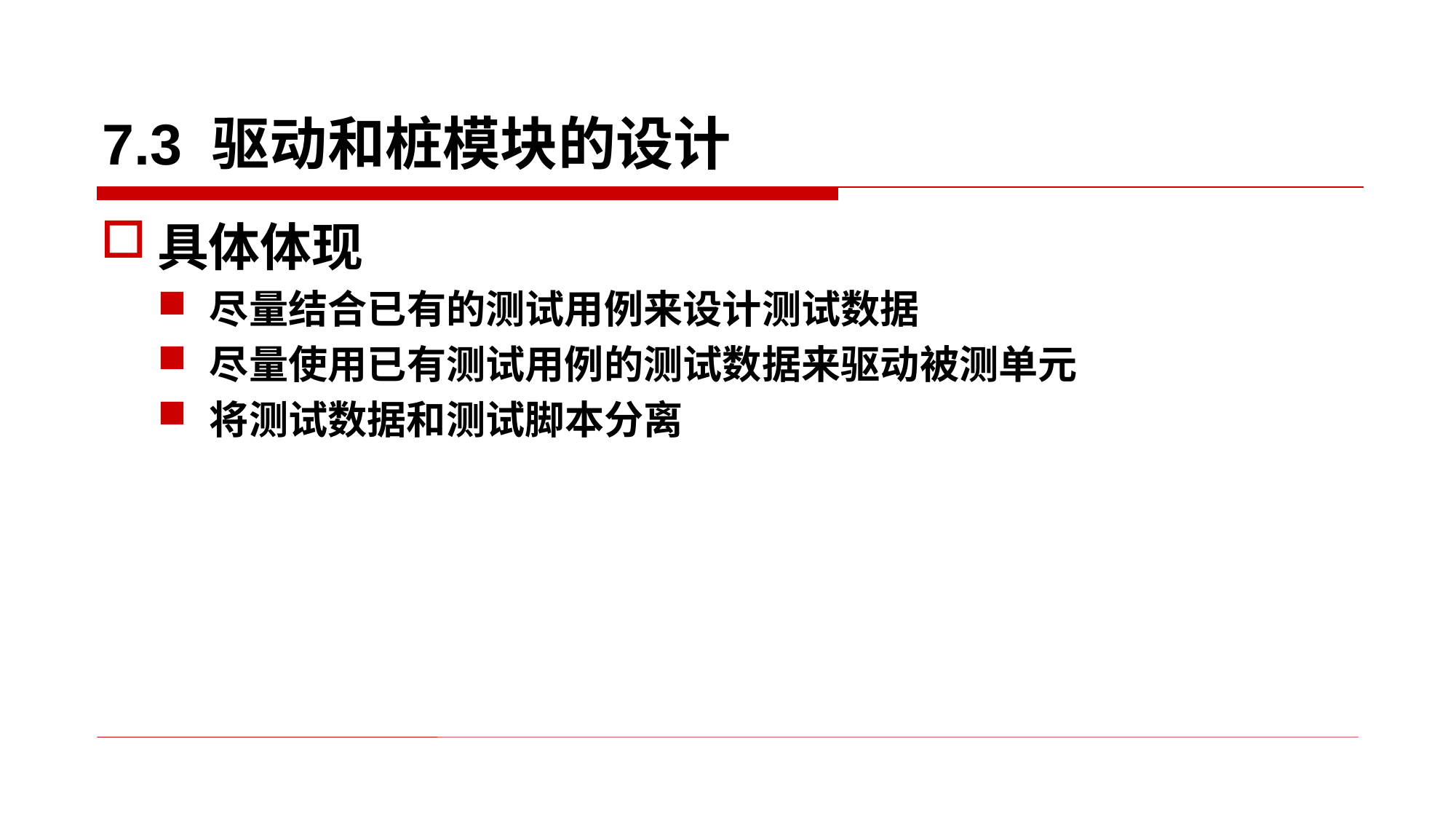

# 7.3 驱动和桩模块的设计
具体体现
尽量结合已有的测试用例来设计测试数据
尽量使用已有测试用例的测试数据来驱动被测单元
将测试数据和测试脚本分离
20